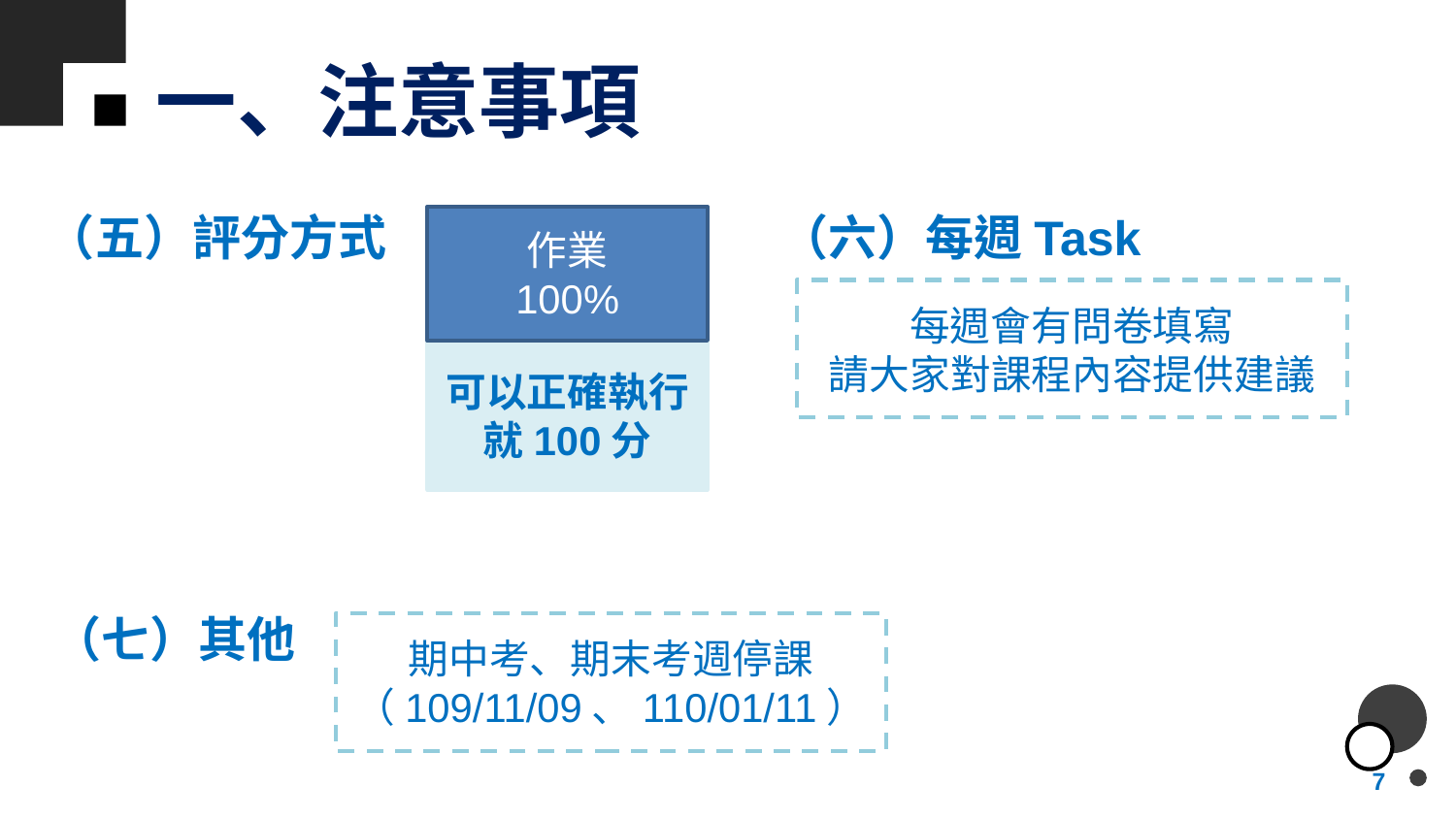

# 一、注意事項
（五）評分方式
（六）每週Task
作業
100%
每週會有問卷填寫
請大家對課程內容提供建議
可以正確執行就100分
（七）其他
期中考、期末考週停課
（109/11/09、110/01/11）

7